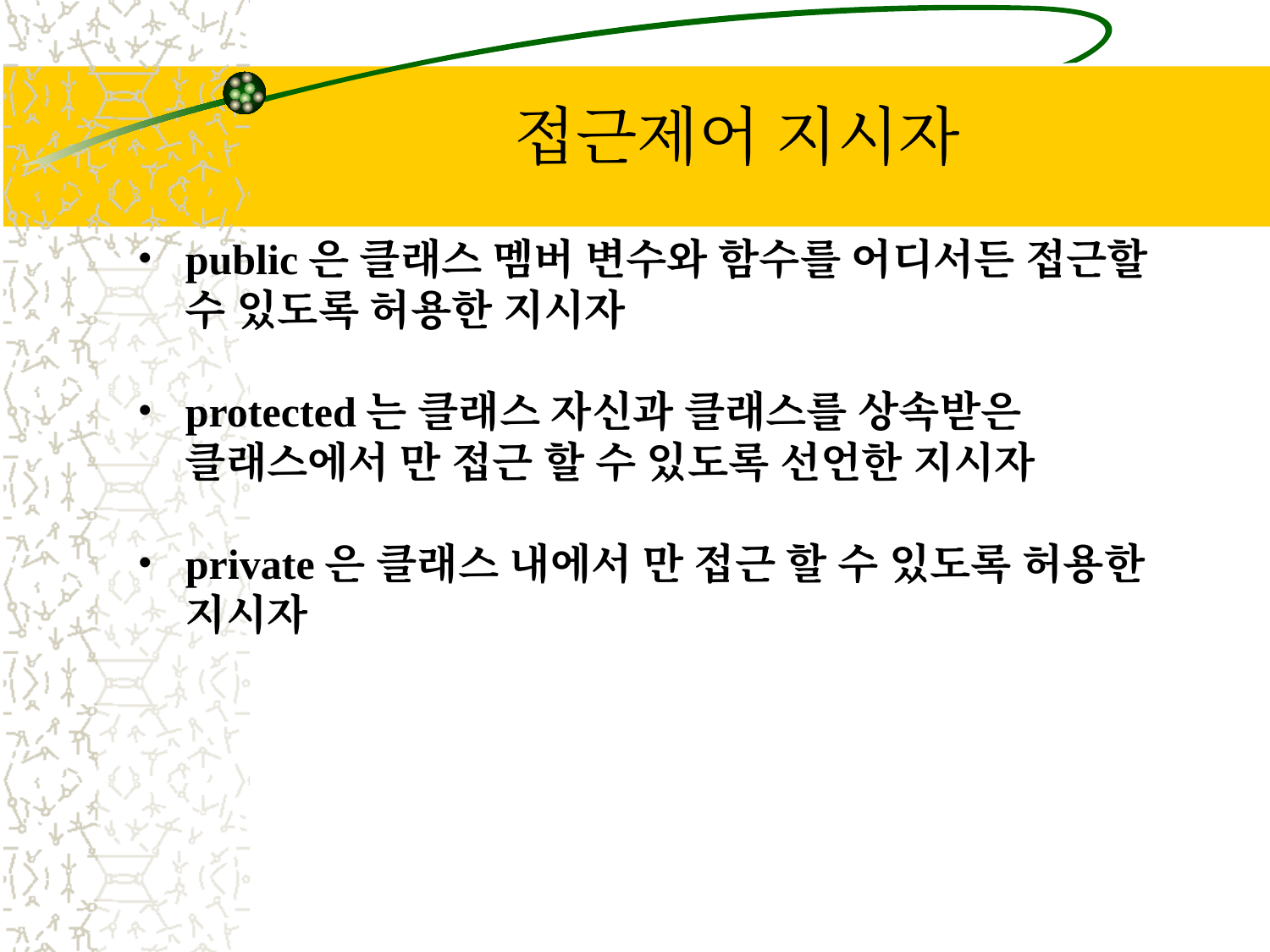

# 접근제어 지시자
public은 클래스 멤버 변수와 함수를 어디서든 접근할 수 있도록 허용한 지시자

protected는 클래스 자신과 클래스를 상속받은 클래스에서 만 접근 할 수 있도록 선언한 지시자

private은 클래스 내에서 만 접근 할 수 있도록 허용한 지시자